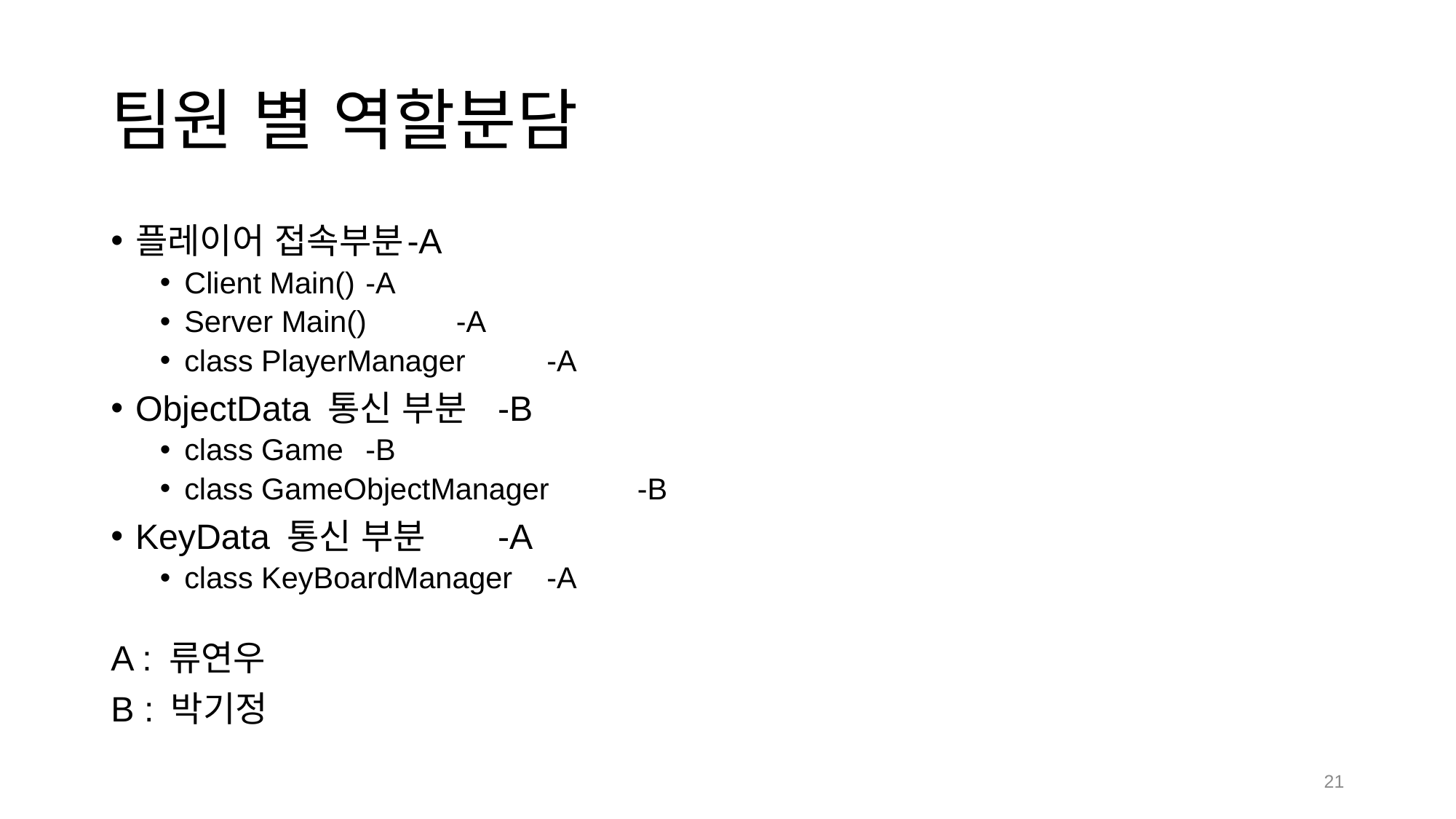

# 팀원 별 역할분담
플레이어 접속부분			-A
Client Main()				-A
Server Main()				-A
class PlayerManager			-A
ObjectData 통신 부분			-B
class Game				-B
class GameObjectManager		-B
KeyData 통신 부분 			-A
class KeyBoardManager		-A
A : 류연우
B : 박기정

21